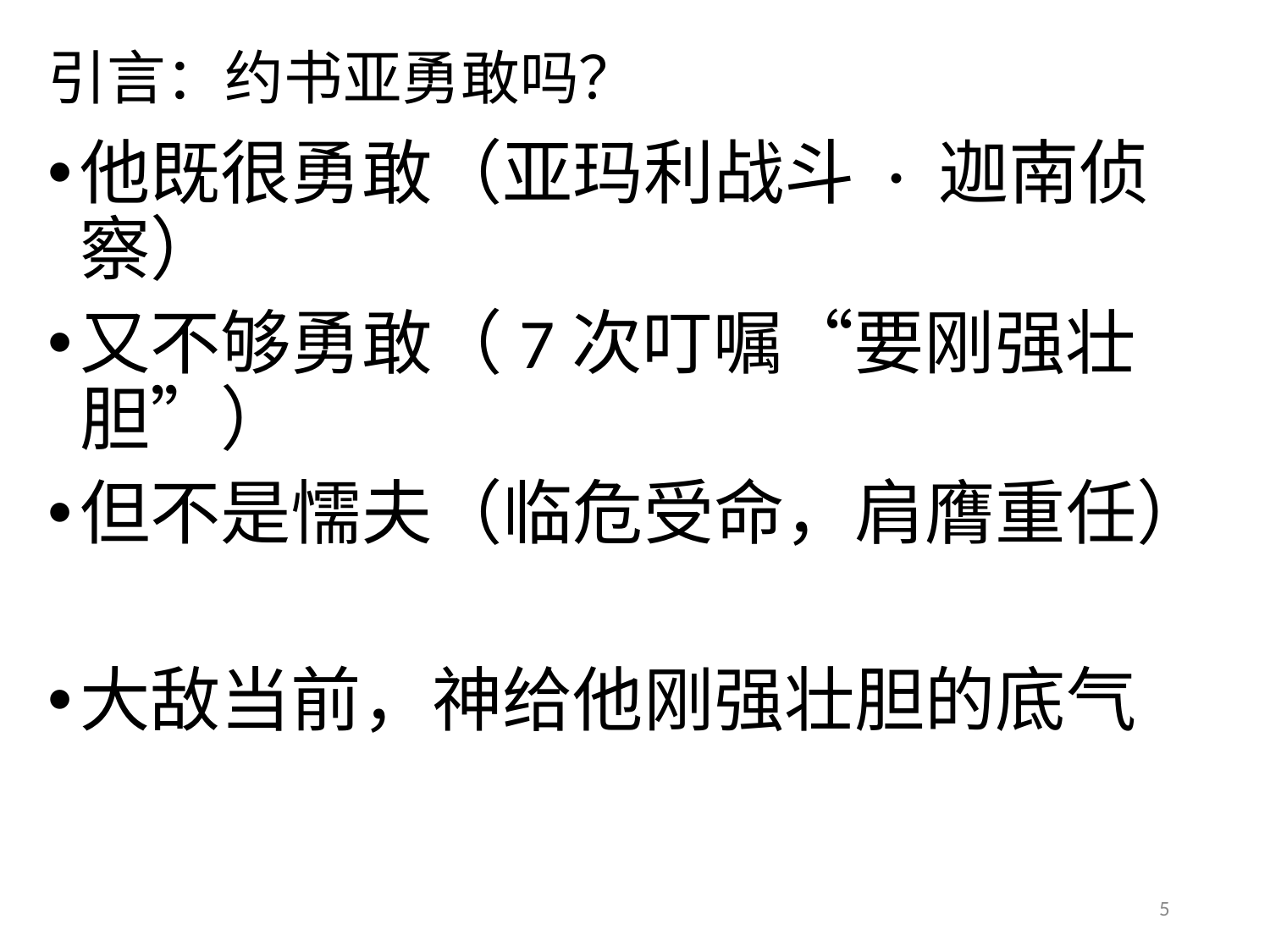

# 引言：约书亚勇敢吗？
他既很勇敢（亚玛利战斗 · 迦南侦察）
又不够勇敢（7次叮嘱“要刚强壮胆”）
但不是懦夫（临危受命，肩膺重任）

大敌当前，神给他刚强壮胆的底气
5